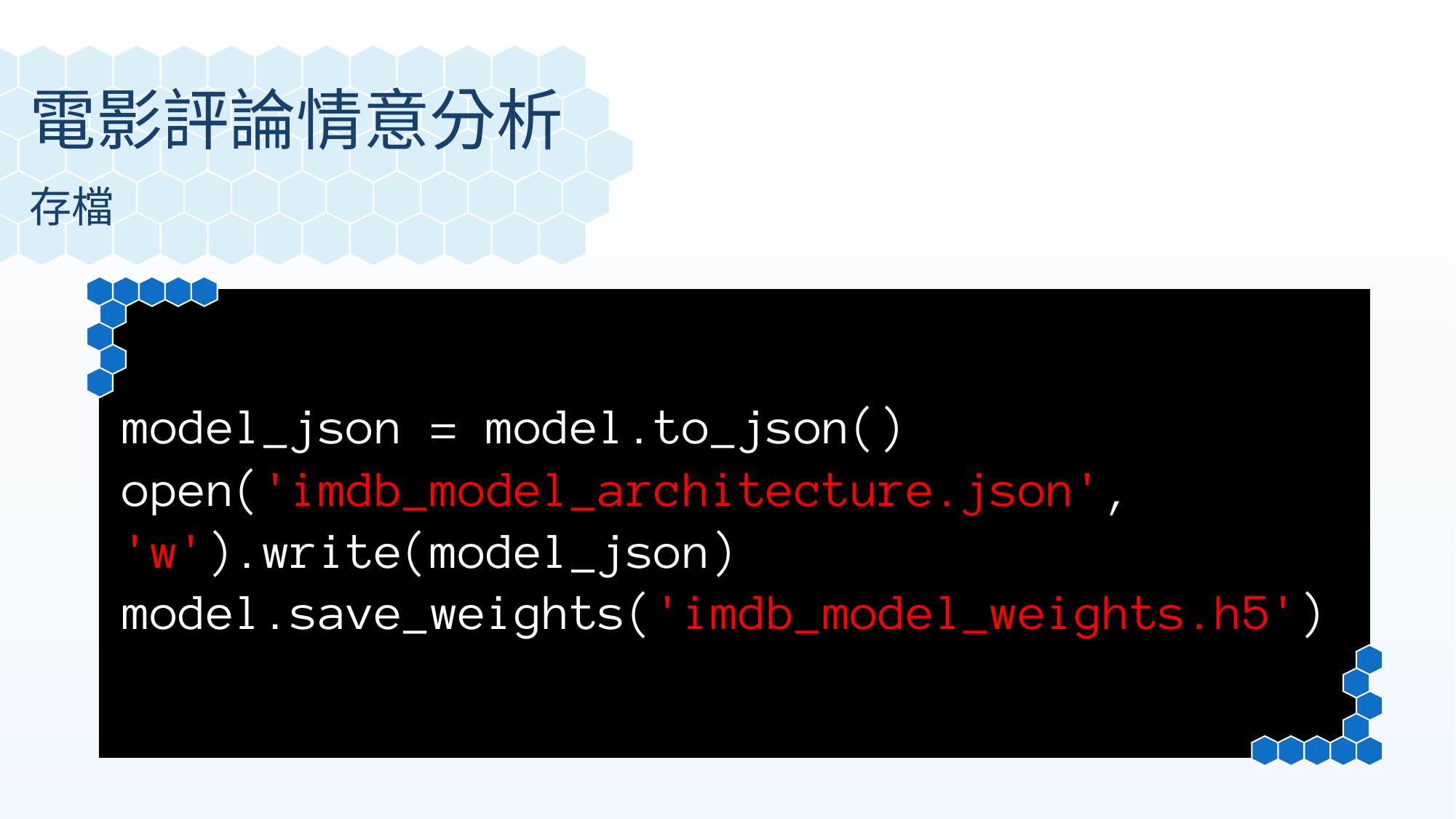

電影評論情意分析
存檔

model_json = model.to_json()
open('imdb_model_architecture.json', 'w').write(model_json)
model.save_weights('imdb_model_weights.h5')